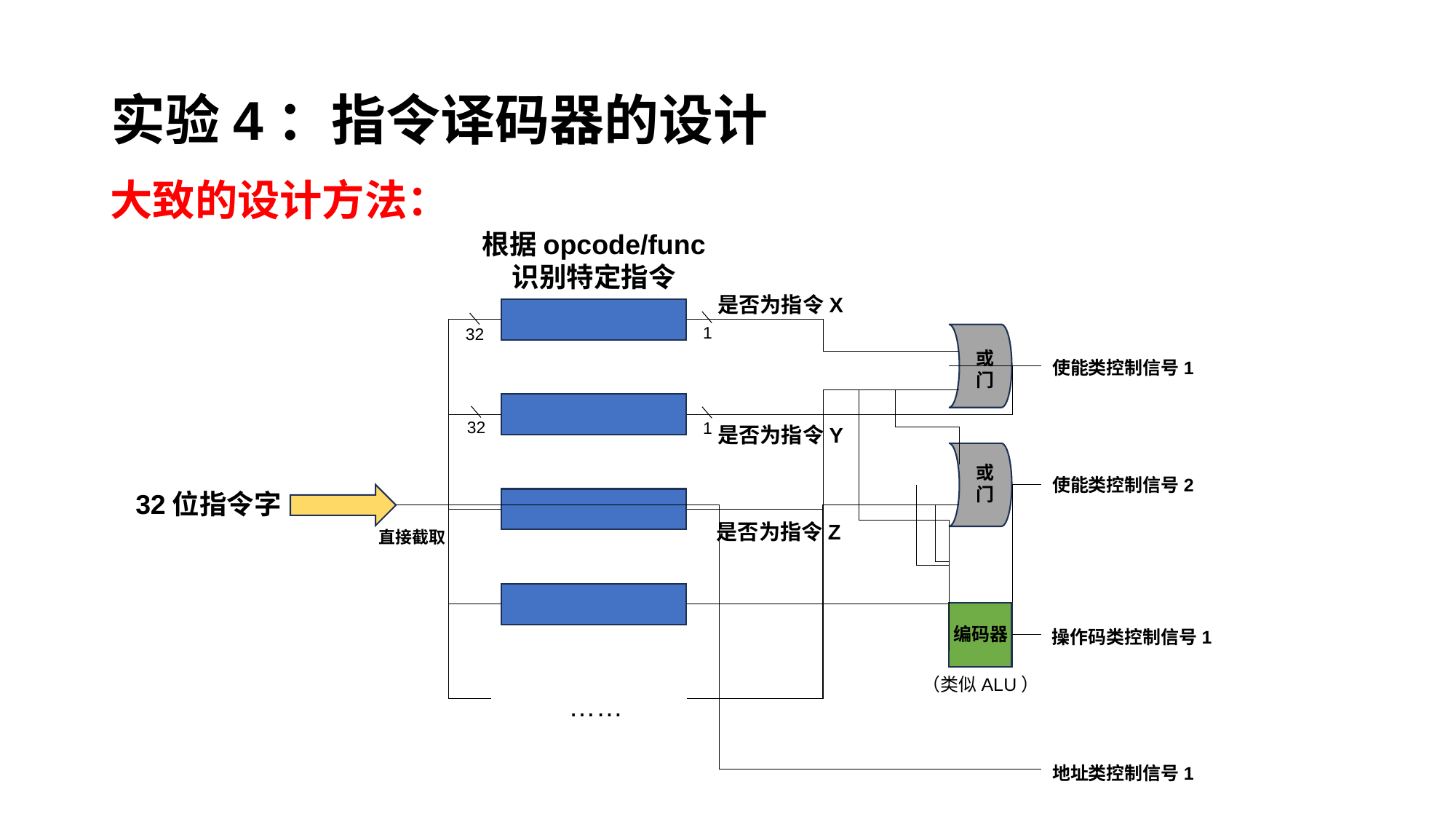

# 实验4：指令译码器的设计
大致的设计方法：
根据opcode/func
识别特定指令
是否为指令X

1
32

或门
使能类控制信号1

32
1
是否为指令Y

或门
使能类控制信号2
32位指令字

是否为指令Z
直接截取

编码器
操作码类控制信号1
（类似ALU）
……
地址类控制信号1